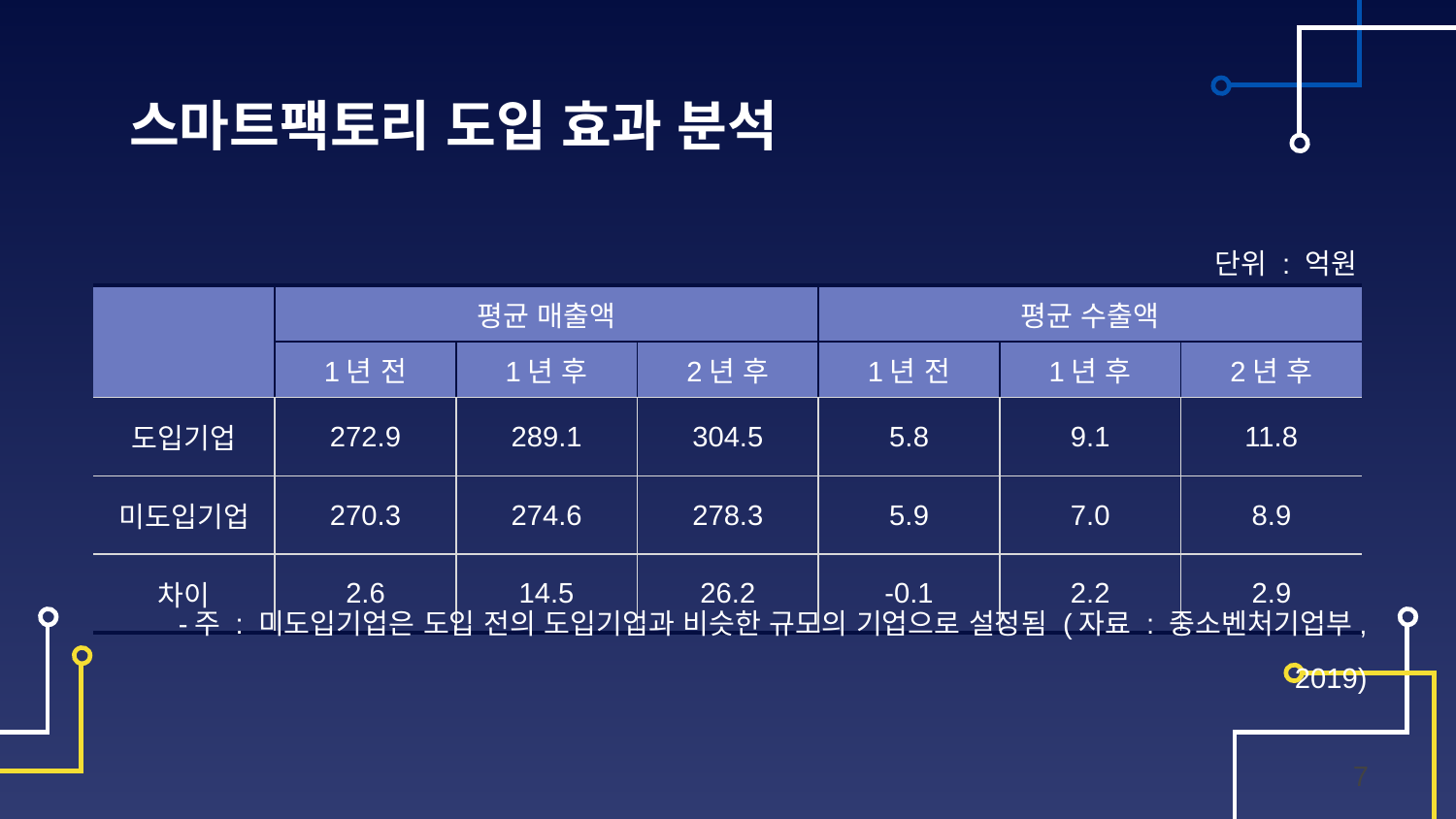

# 스마트팩토리 도입 효과 분석
단위 : 억원
|  | 평균 매출액 |  |  | 평균 수출액 |  |  |
| --- | --- | --- | --- | --- | --- | --- |
|  | 1년 전 | 1년 후 | 2년 후 | 1년 전 | 1년 후 | 2년 후 |
| 도입기업 | 272.9 | 289.1 | 304.5 | 5.8 | 9.1 | 11.8 |
| 미도입기업 | 270.3 | 274.6 | 278.3 | 5.9 | 7.0 | 8.9 |
| 차이 | 2.6 | 14.5 | 26.2 | -0.1 | 2.2 | 2.9 |
-주 : 미도입기업은 도입 전의 도입기업과 비슷한 규모의 기업으로 설정됨 (자료 : 중소벤처기업부, 2019)
7